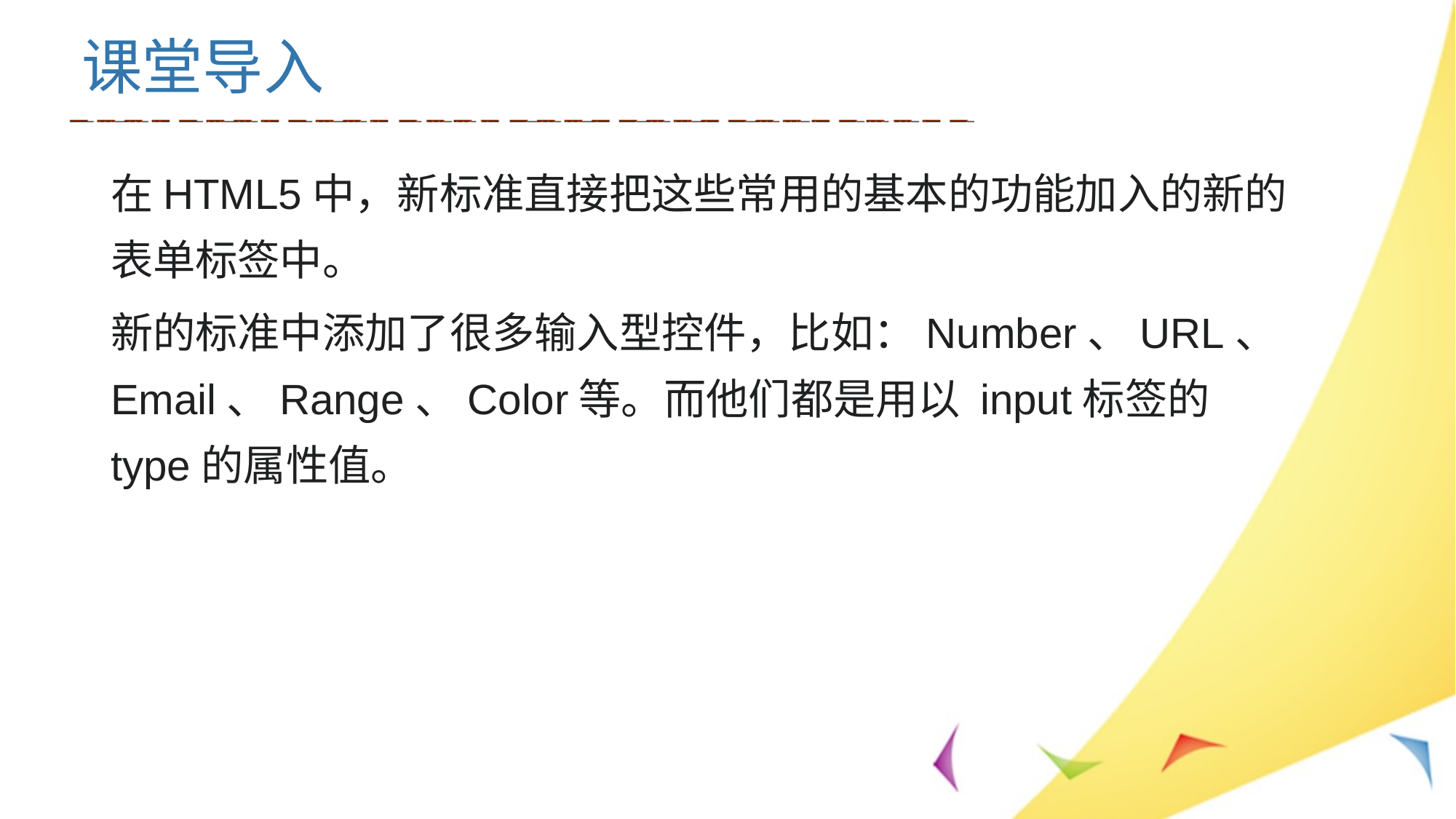

课堂导入
在HTML5中，新标准直接把这些常用的基本的功能加入的新的表单标签中。
新的标准中添加了很多输入型控件，比如：Number、URL、Email、Range、Color等。而他们都是用以 input标签的type的属性值。